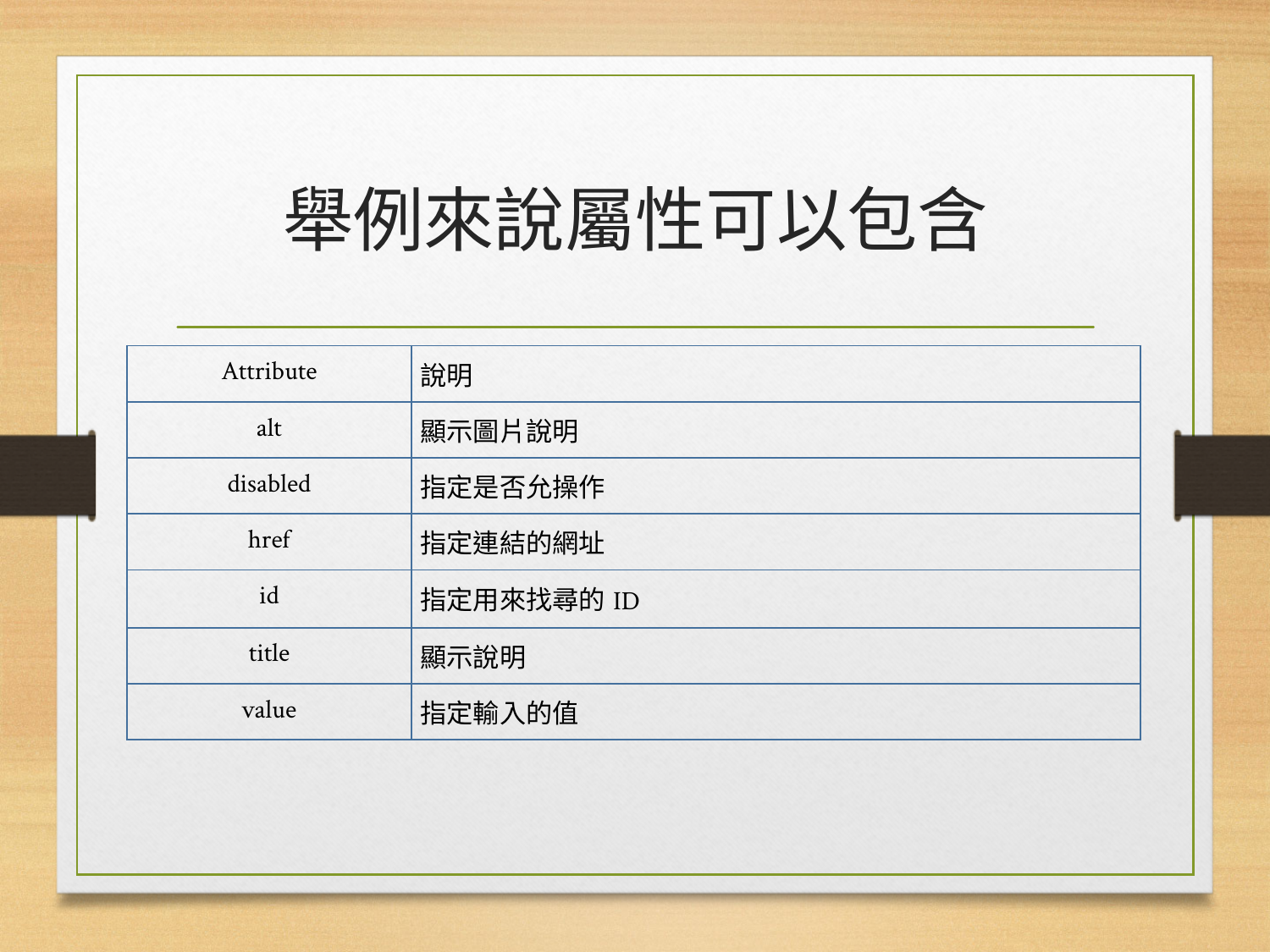

# 舉例來說屬性可以包含
| Attribute | 說明 |
| --- | --- |
| alt | 顯示圖片說明 |
| disabled | 指定是否允操作 |
| href | 指定連結的網址 |
| id | 指定用來找尋的ID |
| title | 顯示說明 |
| value | 指定輸入的值 |